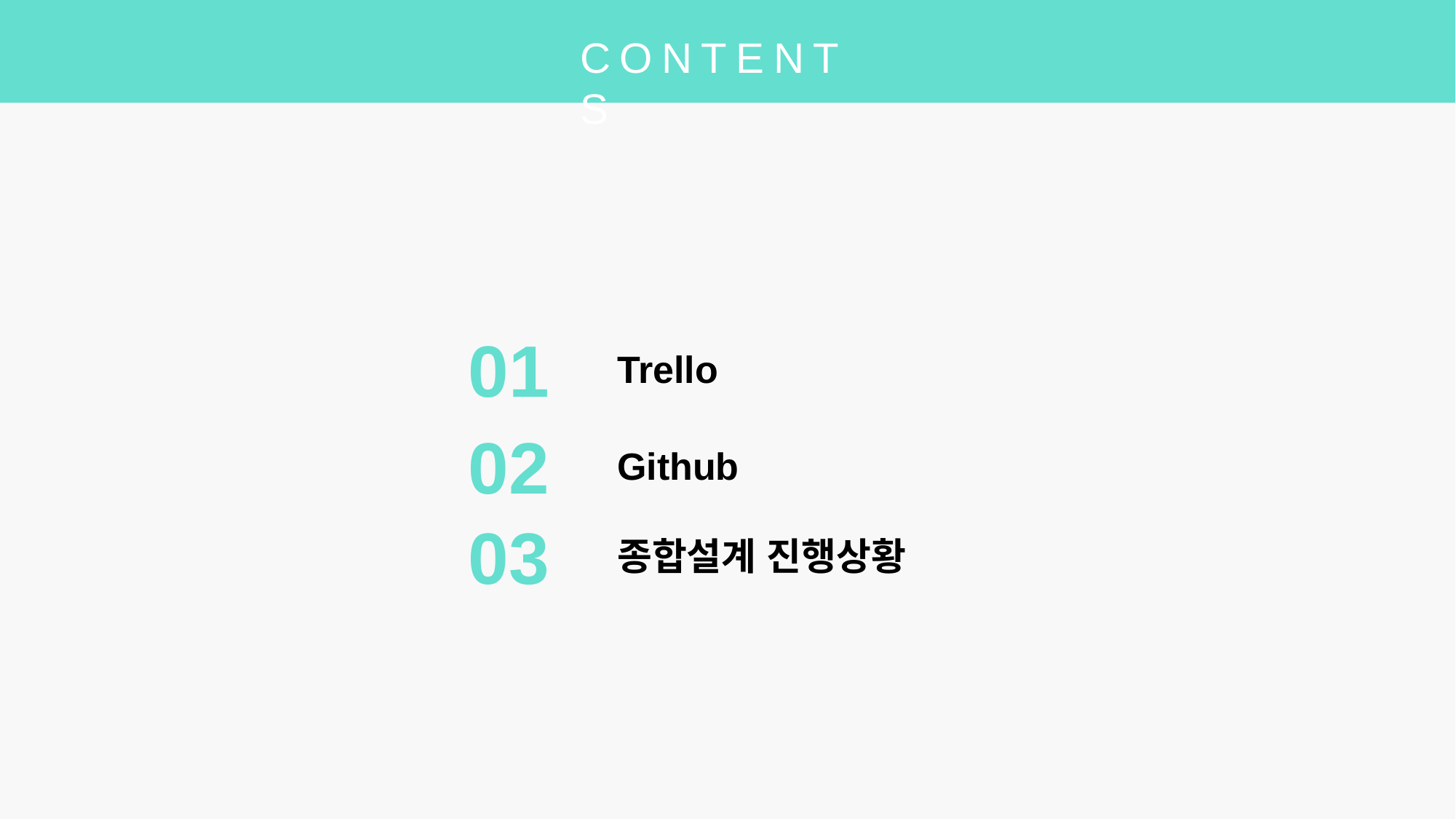

CONTENTS
01
Trello
02
Github
03
종합설계 진행상황